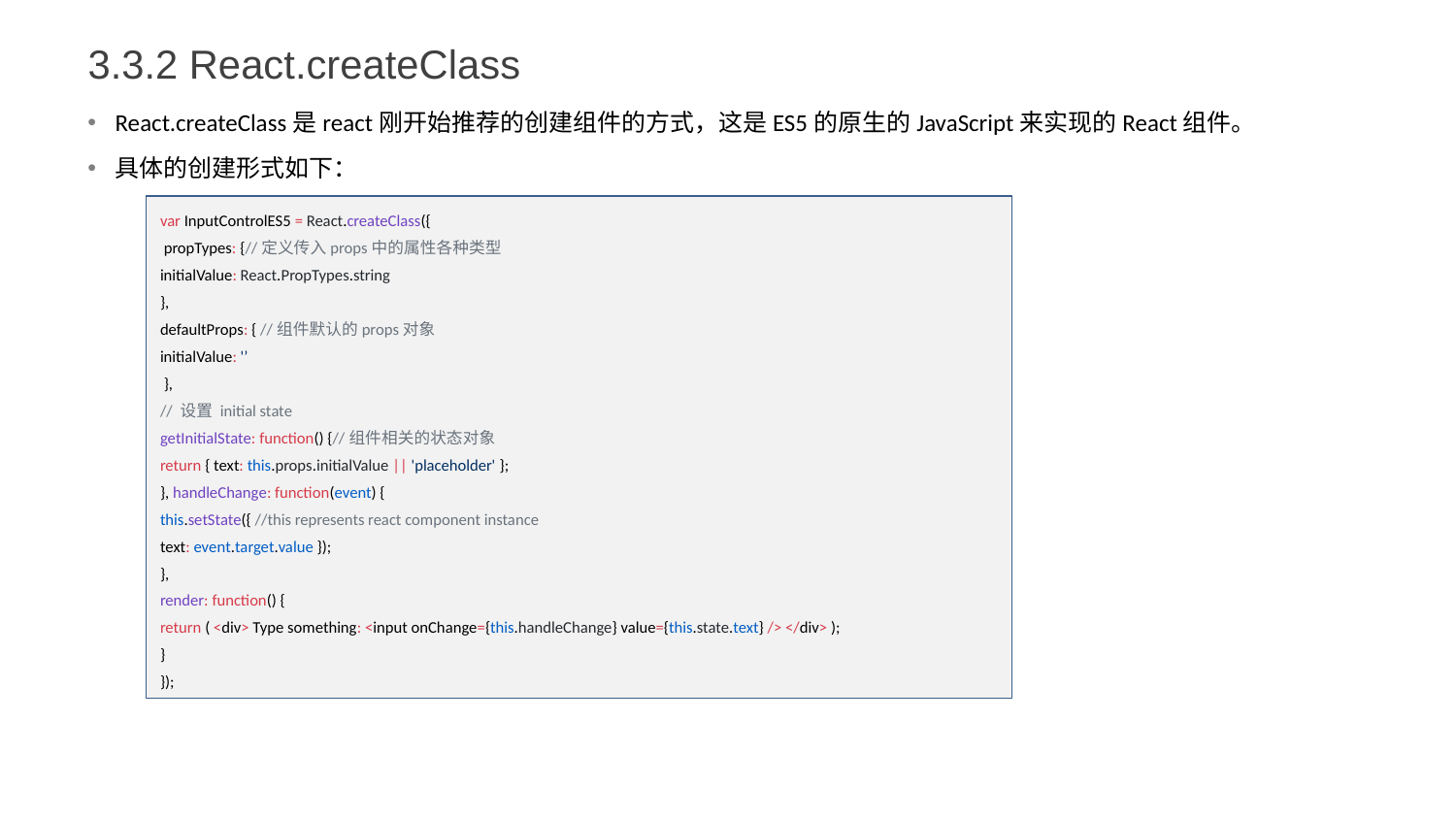

3.3.2 React.createClass
React.createClass是react刚开始推荐的创建组件的方式，这是ES5的原生的JavaScript来实现的React组件。
具体的创建形式如下：

var InputControlES5 = React.createClass({
 propTypes: {//定义传入props中的属性各种类型
initialValue: React.PropTypes.string
},
defaultProps: { //组件默认的props对象
initialValue: '’
 },
// 设置 initial state
getInitialState: function() {//组件相关的状态对象
return { text: this.props.initialValue || 'placeholder' };
}, handleChange: function(event) {
this.setState({ //this represents react component instance
text: event.target.value });
},
render: function() {
return ( <div> Type something: <input onChange={this.handleChange} value={this.state.text} /> </div> );
}
});